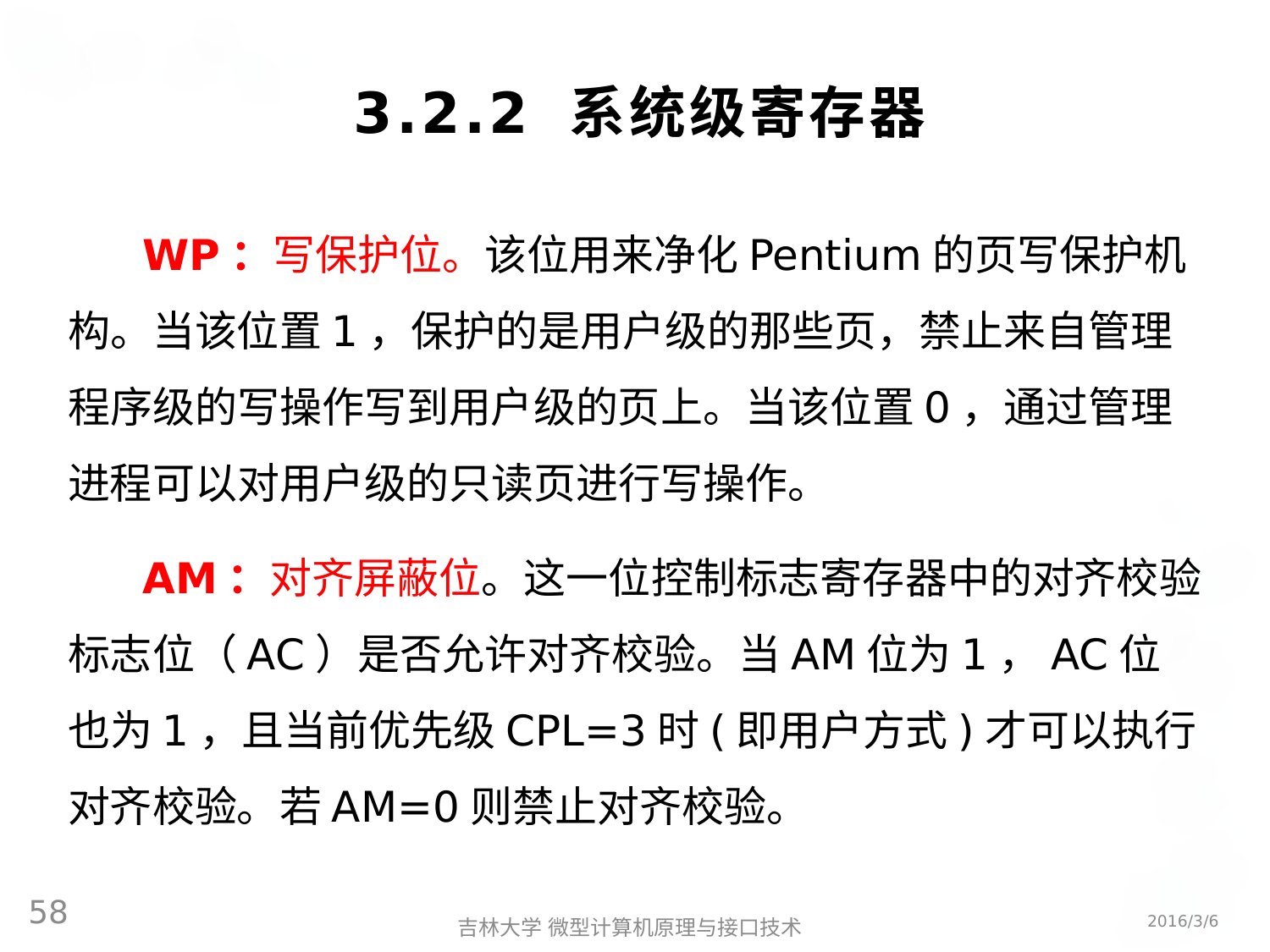

# 3.2.2 系统级寄存器
WP：写保护位。该位用来净化Pentium的页写保护机构。当该位置1，保护的是用户级的那些页，禁止来自管理程序级的写操作写到用户级的页上。当该位置0，通过管理进程可以对用户级的只读页进行写操作。
AM：对齐屏蔽位。这一位控制标志寄存器中的对齐校验标志位（AC）是否允许对齐校验。当AM位为1，AC位也为1，且当前优先级CPL=3时(即用户方式)才可以执行对齐校验。若AM=0则禁止对齐校验。

58
2016/3/6
吉林大学 微型计算机原理与接口技术